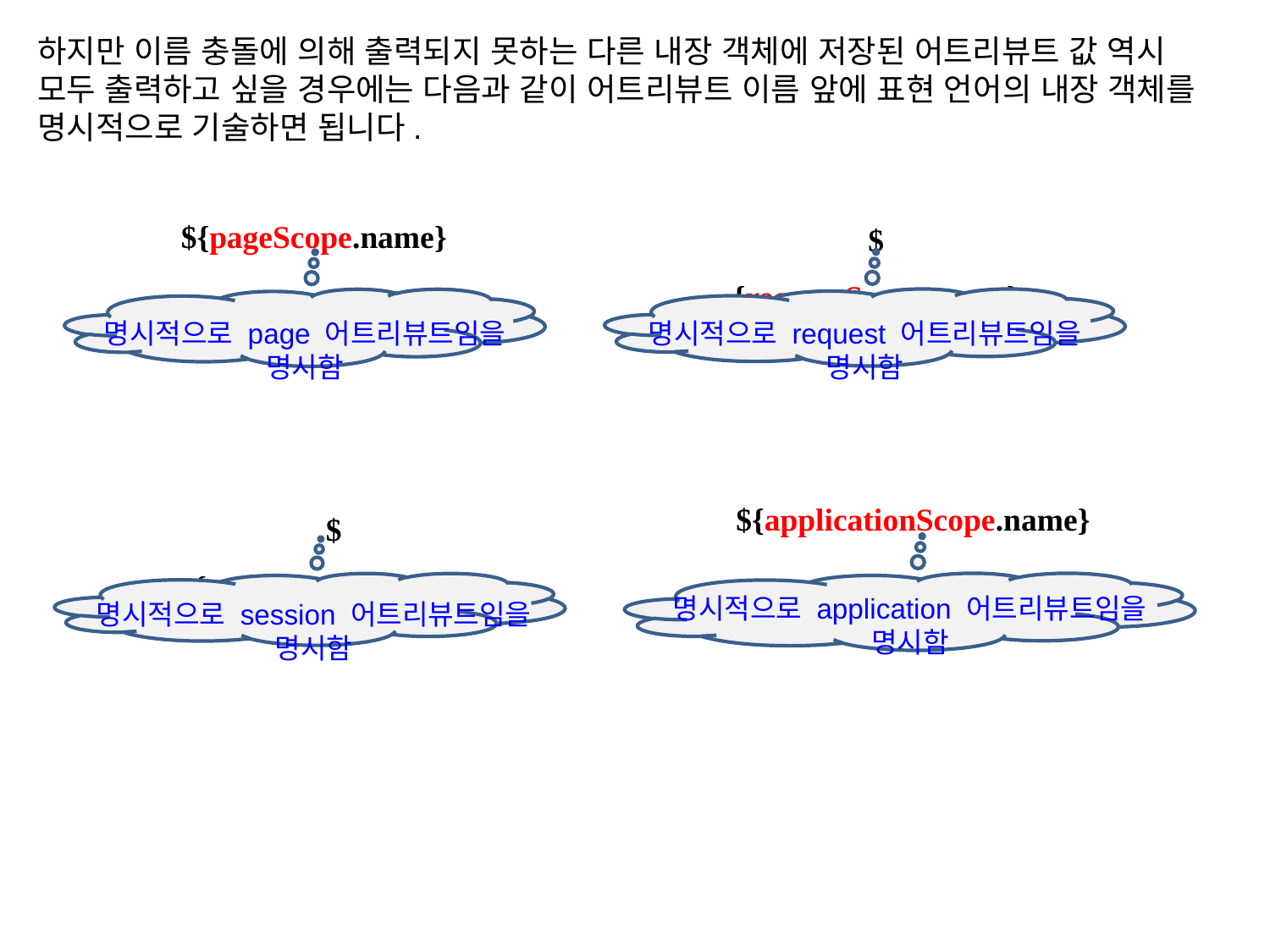

하지만 이름 충돌에 의해 출력되지 못하는 다른 내장 객체에 저장된 어트리뷰트 값 역시 모두 출력하고 싶을 경우에는 다음과 같이 어트리뷰트 이름 앞에 표현 언어의 내장 객체를 명시적으로 기술하면 됩니다.
${pageScope.name}
${requestScope.name}

명시적으로 request 어트리뷰트임을 명시함

명시적으로 page 어트리뷰트임을 명시함
${applicationScope.name}
${sessionScope.name}

명시적으로 application 어트리뷰트임을 명시함

명시적으로 session 어트리뷰트임을 명시함